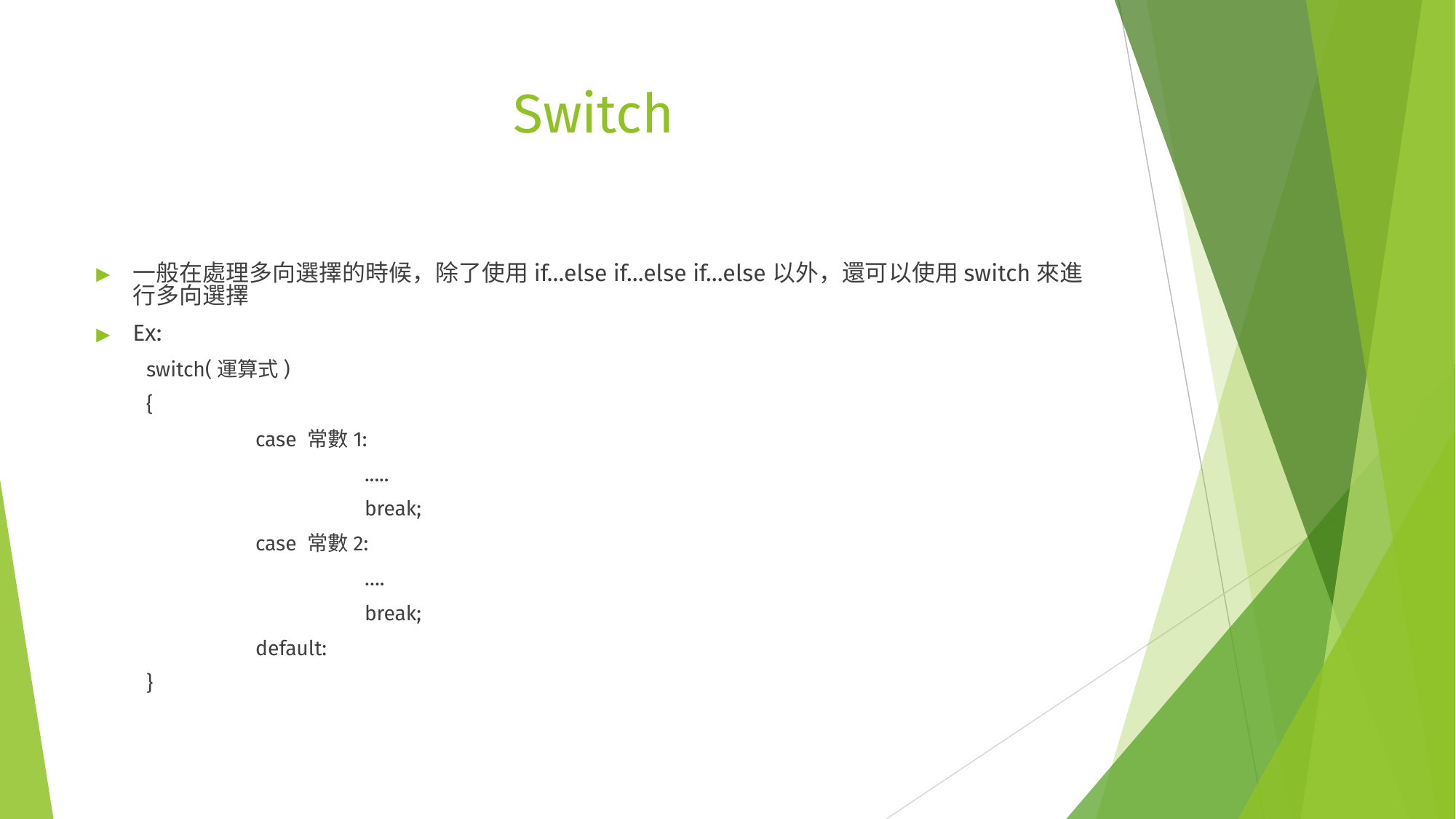

# Switch
一般在處理多向選擇的時候，除了使用if…else if…else if…else以外，還可以使用switch來進行多向選擇
Ex:
switch(運算式)
{
	case 常數1:
		.....
		break;
	case 常數2:
		….
		break;
	default:
}